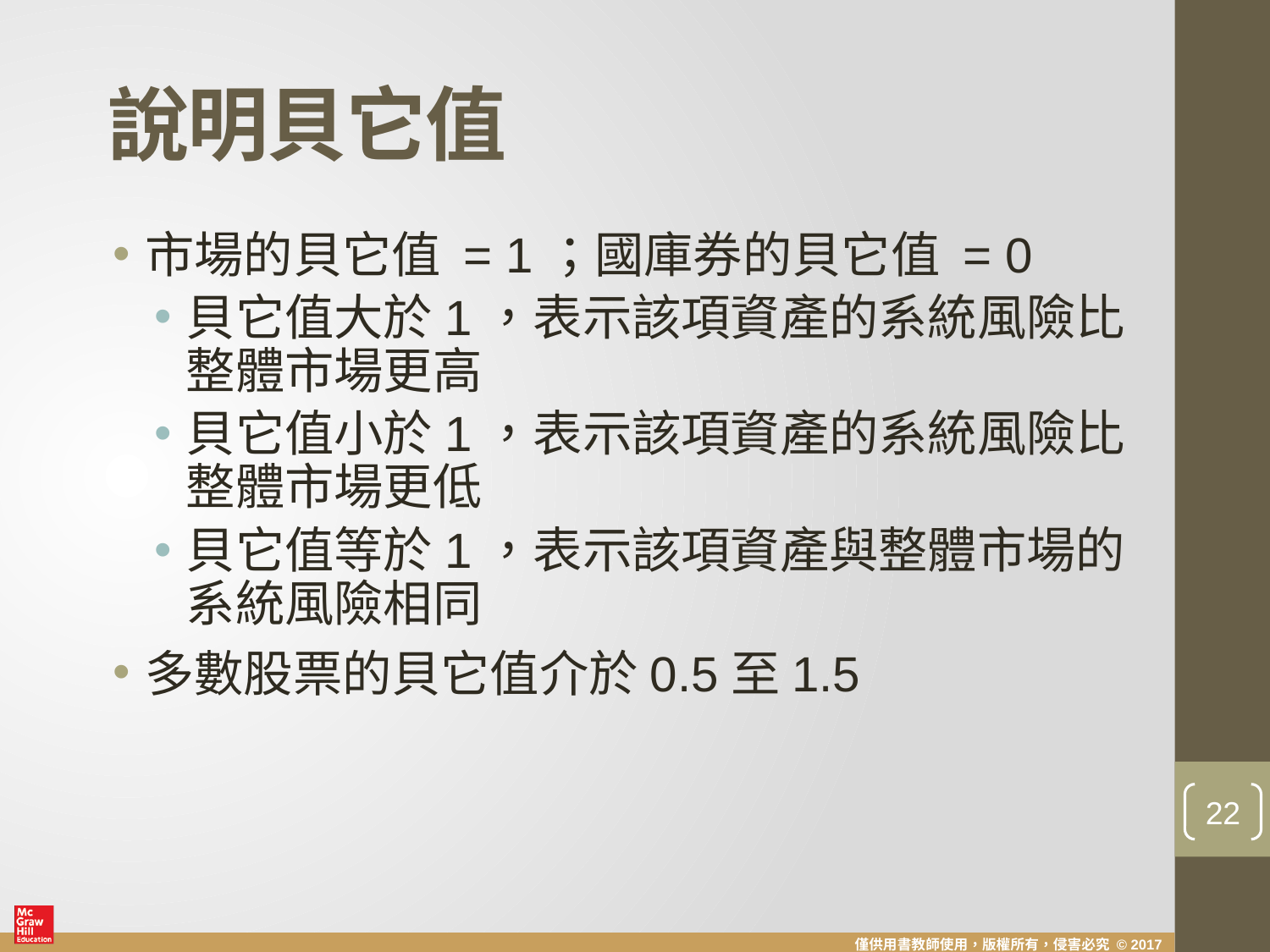

# 說明貝它值
市場的貝它值 = 1；國庫券的貝它值 = 0
貝它值大於1，表示該項資產的系統風險比整體市場更高
貝它值小於1，表示該項資產的系統風險比整體市場更低
貝它值等於1，表示該項資產與整體市場的系統風險相同
多數股票的貝它值介於0.5至1.5
22